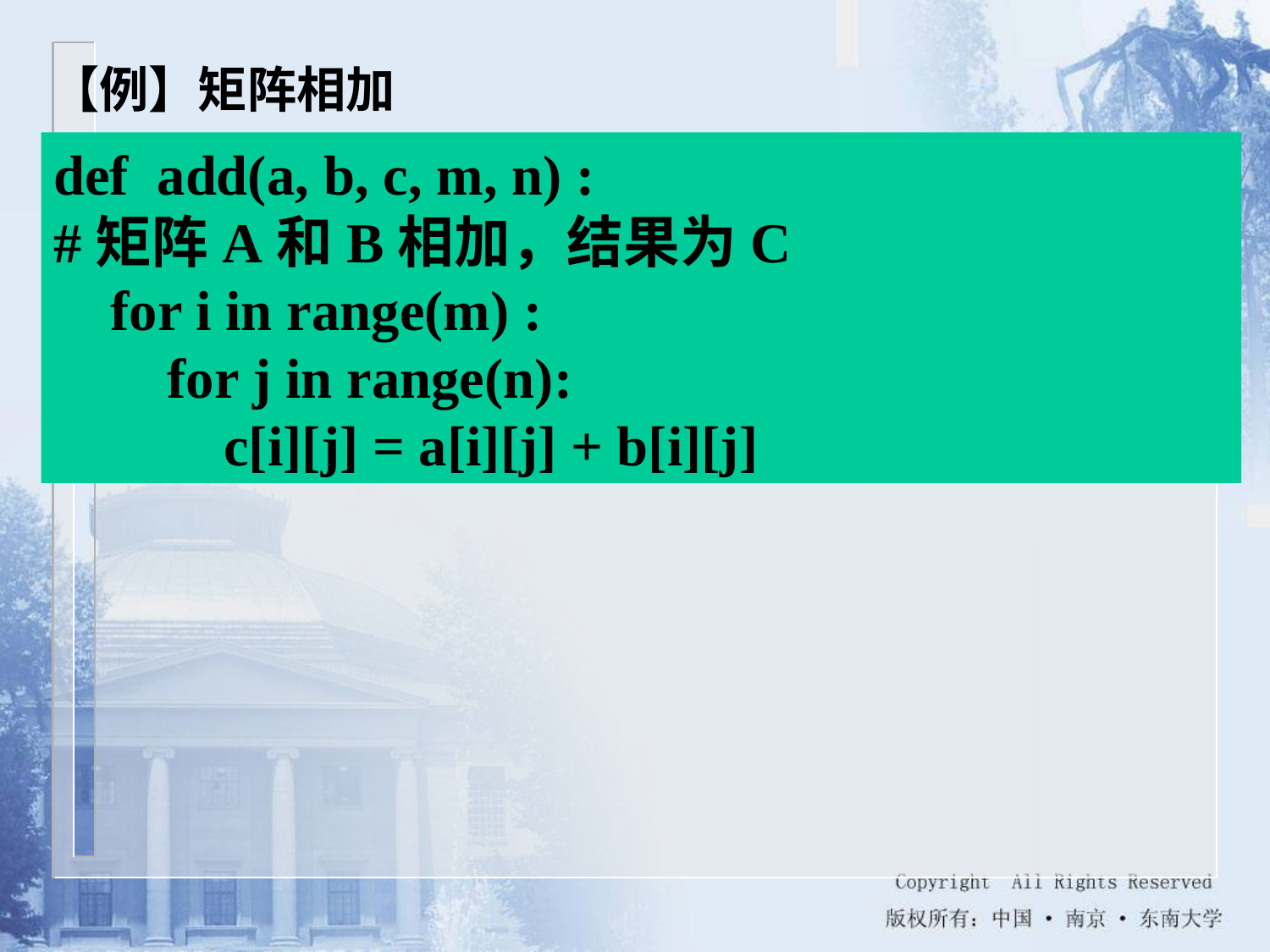

【例】矩阵相加
def  add(a, b, c, m, n) :
#矩阵A和B相加，结果为C
    for i in range(m) :
        for j in range(n):
            c[i][j] = a[i][j] + b[i][j]